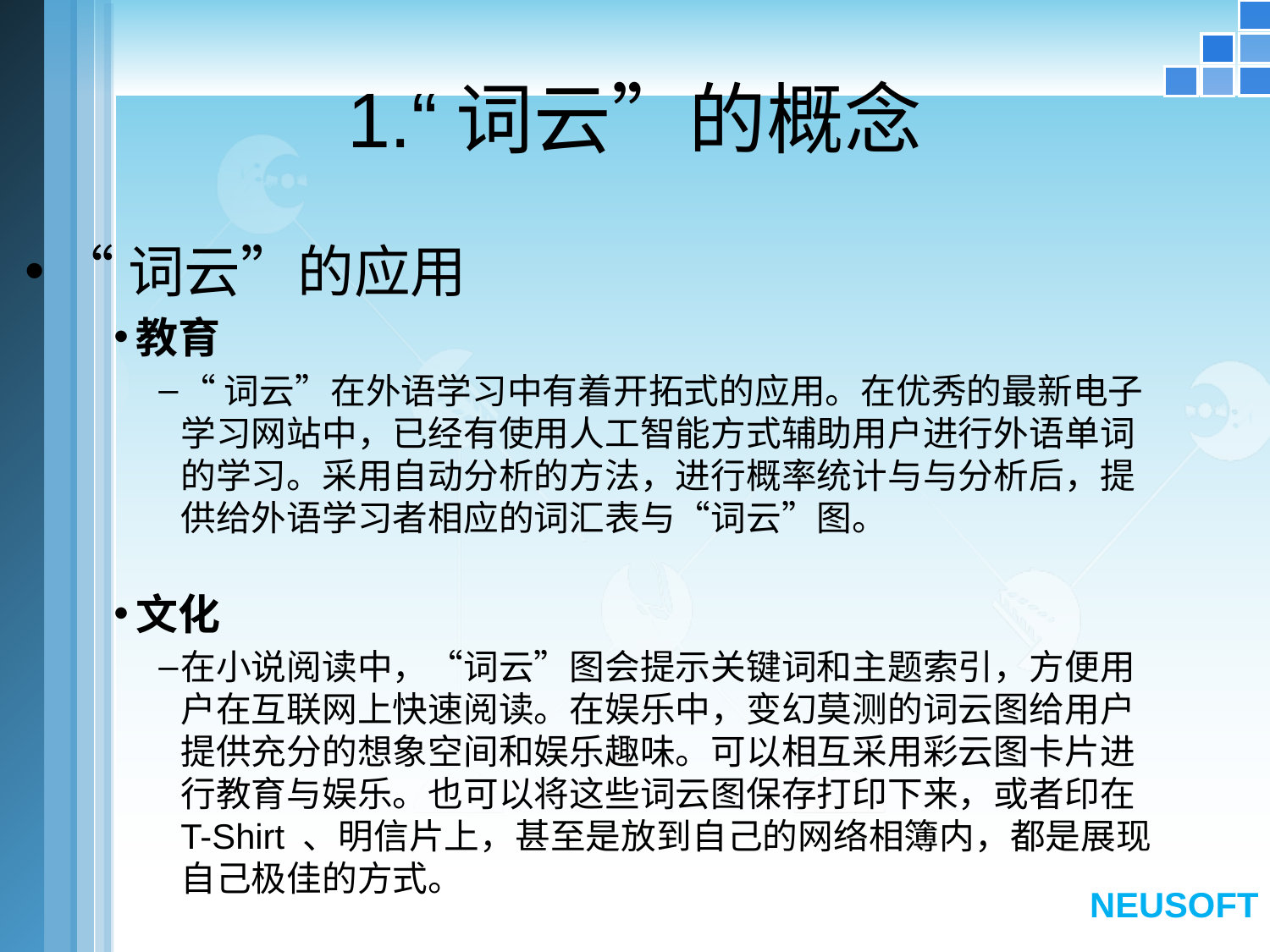

# 1.“词云”的概念
“词云”的应用
教育
“词云”在外语学习中有着开拓式的应用。在优秀的最新电子学习网站中，已经有使用人工智能方式辅助用户进行外语单词的学习。采用自动分析的方法，进行概率统计与与分析后，提供给外语学习者相应的词汇表与“词云”图。
文化
在小说阅读中，“词云”图会提示关键词和主题索引，方便用户在互联网上快速阅读。在娱乐中，变幻莫测的词云图给用户提供充分的想象空间和娱乐趣味。可以相互采用彩云图卡片进行教育与娱乐。也可以将这些词云图保存打印下来，或者印在 T-Shirt 、明信片上，甚至是放到自己的网络相簿内，都是展现自己极佳的方式。